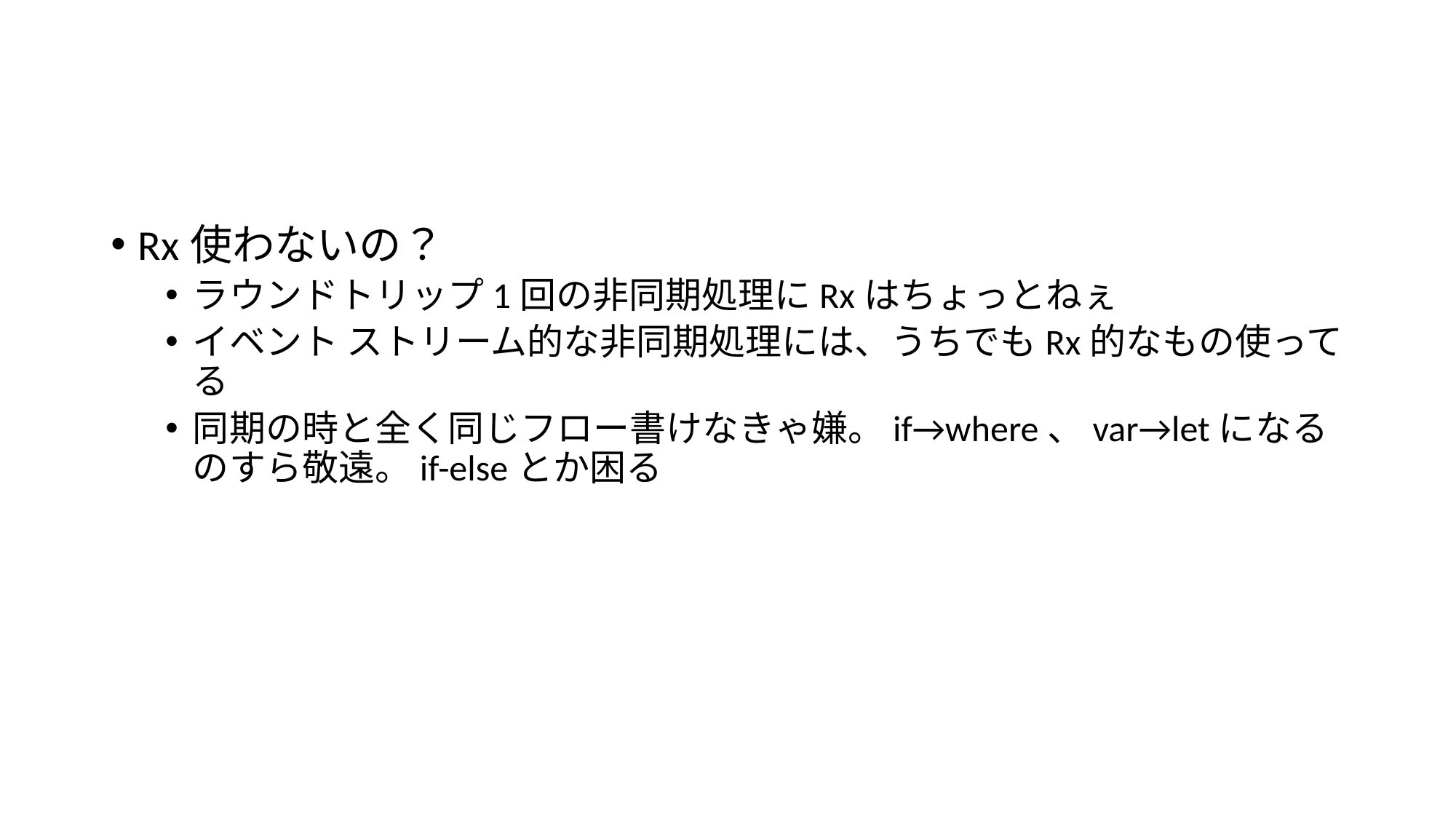

#
Rx使わないの？
ラウンドトリップ1回の非同期処理にRxはちょっとねぇ
イベント ストリーム的な非同期処理には、うちでもRx的なもの使ってる
同期の時と全く同じフロー書けなきゃ嫌。if→where、var→letになるのすら敬遠。if-elseとか困る